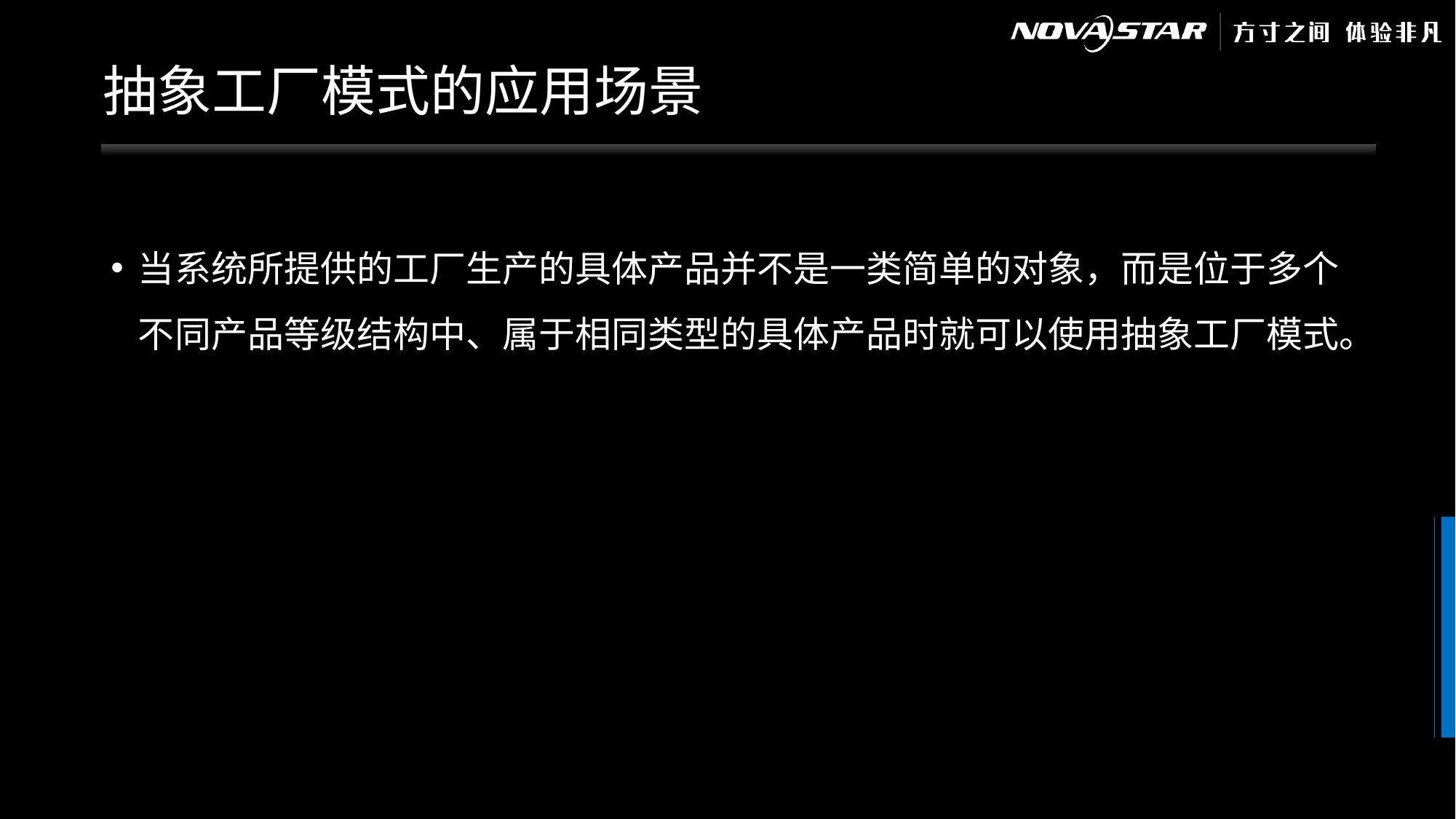

# 抽象工厂模式的应用场景

当系统所提供的工厂生产的具体产品并不是一类简单的对象，而是位于多个不同产品等级结构中、属于相同类型的具体产品时就可以使用抽象工厂模式。